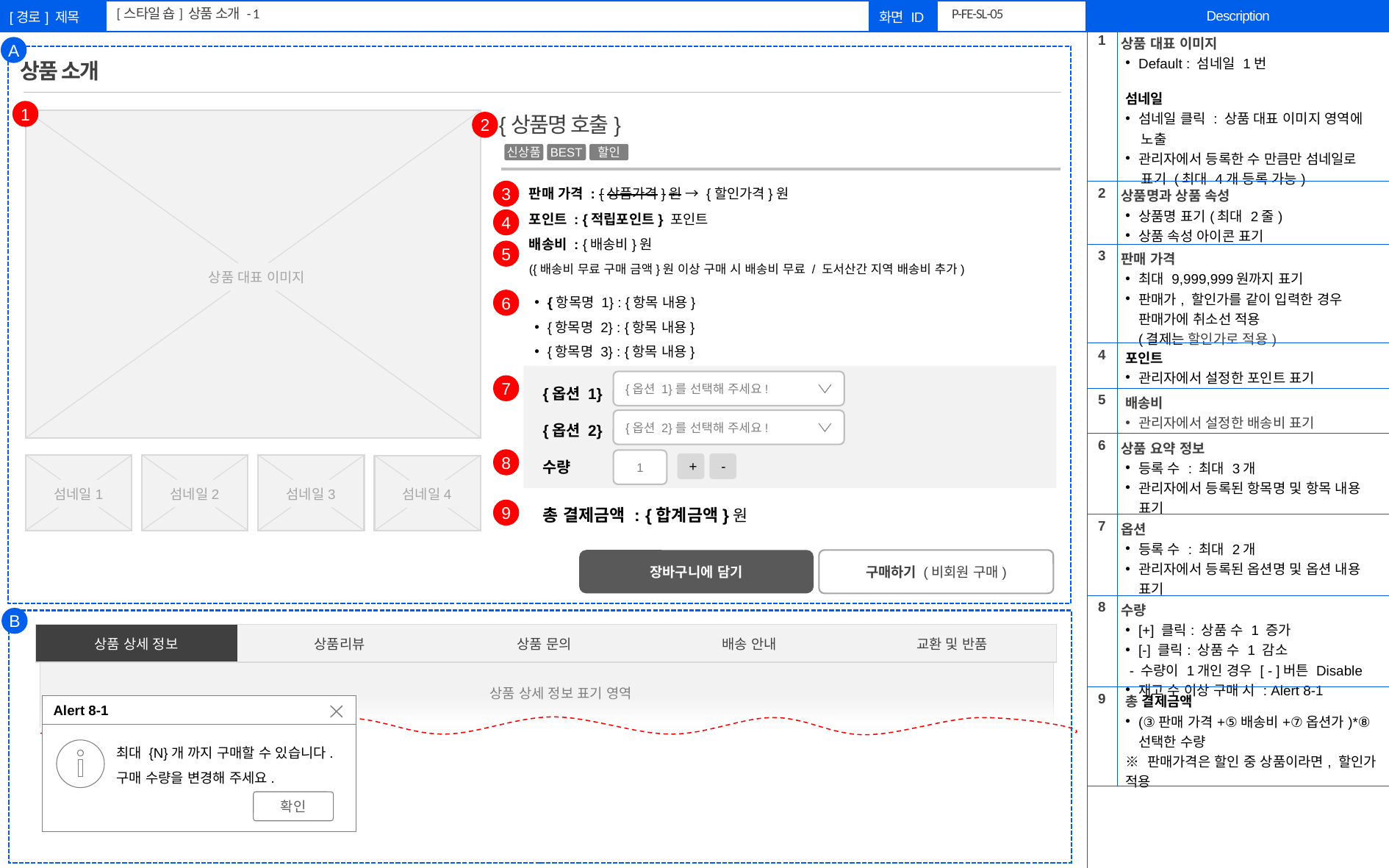

[스타일 숍] 상품 소개 - 1
# P-FE-SL-05
| 1 | 상품 대표 이미지 Default : 섬네일 1번 섬네일 섬네일 클릭 : 상품 대표 이미지 영역에 노출 관리자에서 등록한 수 만큼만 섬네일로 표기 (최대 4개 등록 가능) |
| --- | --- |
| 2 | 상품명과 상품 속성 상품명 표기(최대 2줄) 상품 속성 아이콘 표기 |
| 3 | 판매 가격 최대 9,999,999원까지 표기 판매가, 할인가를 같이 입력한 경우 판매가에 취소선 적용 (결제는 할인가로 적용) |
| 4 | 포인트 관리자에서 설정한 포인트 표기 |
| 5 | 배송비 관리자에서 설정한 배송비 표기 |
| 6 | 상품 요약 정보 등록 수 : 최대 3개 관리자에서 등록된 항목명 및 항목 내용 표기 |
| 7 | 옵션 등록 수 : 최대 2개 관리자에서 등록된 옵션명 및 옵션 내용 표기 |
| 8 | 수량 [+] 클릭: 상품 수 1 증가 [-] 클릭: 상품 수 1 감소 - 수량이 1개인 경우 [ - ]버튼 Disable 재고 수 이상 구매 시 : Alert 8-1 |
| 9 | 총 결제금액 (③판매 가격+⑤배송비+⑦옵션가)\*⑧선택한 수량 ※ 판매가격은 할인 중 상품이라면, 할인가 적용 |
|  |  |
A

상품 소개
1

상품 대표 이미지
{상품명 호출}
2
신상품
BEST
할인
3
판매 가격 : {상품가격}원 → {할인가격}원
포인트 : {적립포인트} 포인트
배송비 : {배송비}원
({배송비 무료 구매 금액}원 이상 구매 시 배송비 무료 / 도서산간 지역 배송비 추가)
4
5
{항목명 1} : {항목 내용}
{항목명 2} : {항목 내용}
{항목명 3} : {항목 내용}
6
{옵션 1}
{옵션 2}
수량

{옵션 1}를 선택해 주세요!
7

{옵션 2}를 선택해 주세요!

8
1
+
-

섬네일1

섬네일2

섬네일3

섬네일4
총 결제금액 :
{합계금액}원
9
장바구니에 담기
구매하기 (비회원 구매)
B

| 상품 상세 정보 | 상품리뷰 | 상품 문의 | 배송 안내 | 교환 및 반품 |
| --- | --- | --- | --- | --- |
|  |
| --- |
상품 상세 정보 표기 영역
Alert 8-1

최대 {N}개 까지 구매할 수 있습니다. 구매 수량을 변경해 주세요.

확인
Cancel
Abort